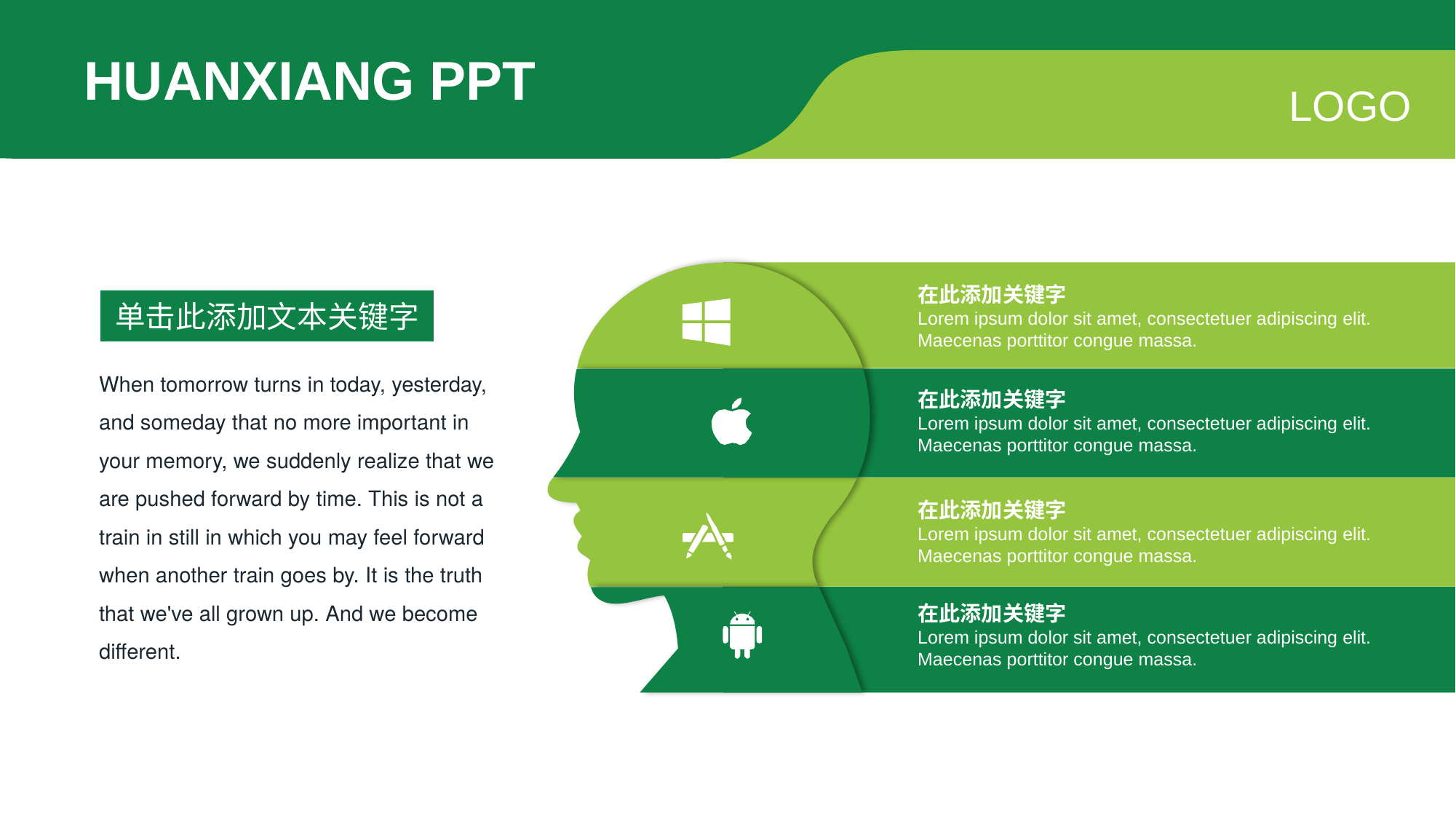

HUANXIANG PPT

LOGO

在此添加关键字
Lorem ipsum dolor sit amet, consectetuer adipiscing elit. Maecenas porttitor congue massa.
单击此添加文本关键字

When tomorrow turns in today, yesterday, and someday that no more important in your memory, we suddenly realize that we are pushed forward by time. This is not a train in still in which you may feel forward when another train goes by. It is the truth that we've all grown up. And we become different.

在此添加关键字
Lorem ipsum dolor sit amet, consectetuer adipiscing elit. Maecenas porttitor congue massa.

在此添加关键字
Lorem ipsum dolor sit amet, consectetuer adipiscing elit. Maecenas porttitor congue massa.

在此添加关键字
Lorem ipsum dolor sit amet, consectetuer adipiscing elit. Maecenas porttitor congue massa.